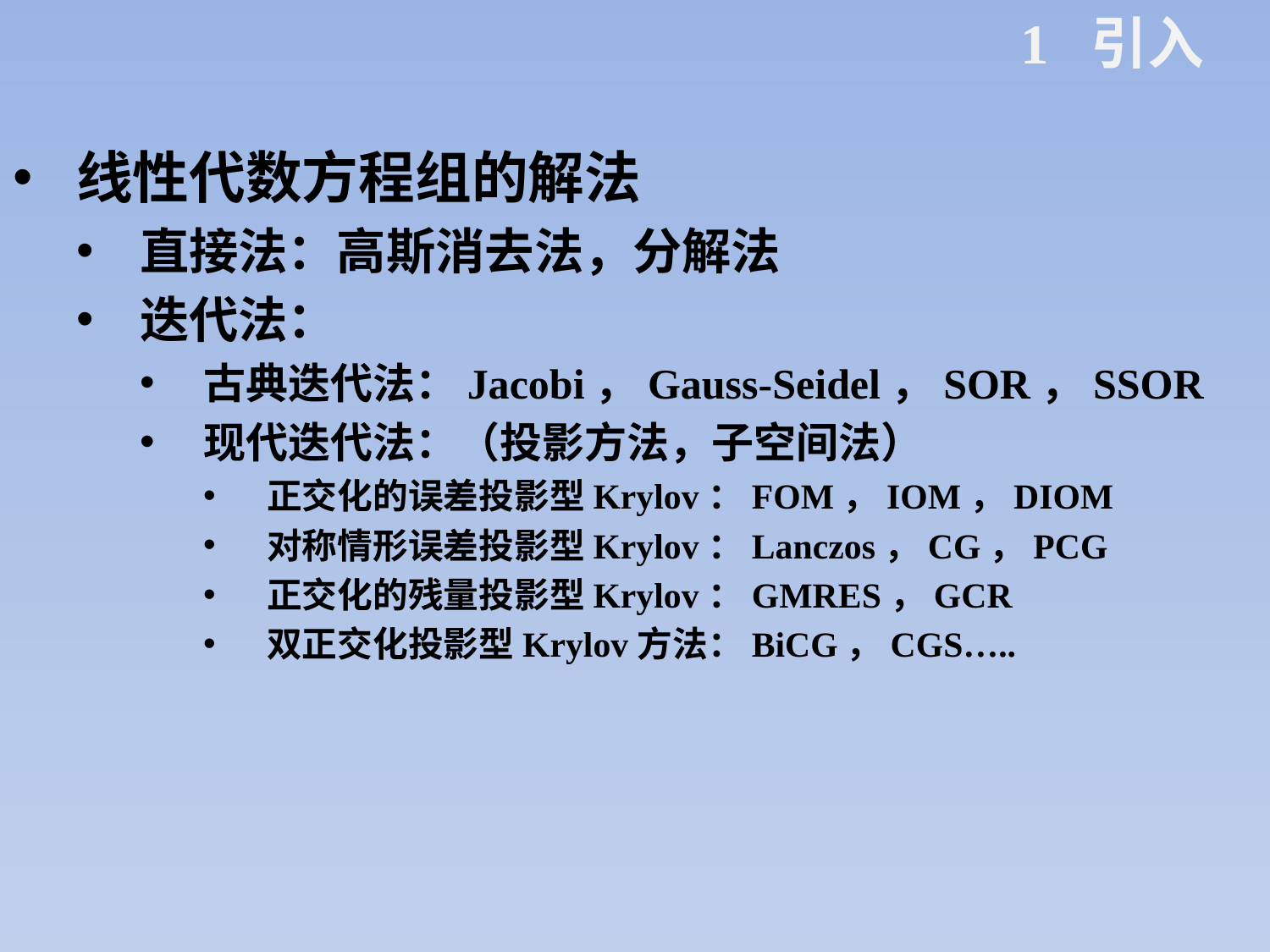

1  引入
线性代数方程组的解法
直接法：高斯消去法，分解法
迭代法：
古典迭代法：Jacobi，Gauss-Seidel，SOR，SSOR
现代迭代法：（投影方法，子空间法）
正交化的误差投影型Krylov：FOM，IOM，DIOM
对称情形误差投影型Krylov：Lanczos，CG，PCG
正交化的残量投影型Krylov：GMRES，GCR
双正交化投影型Krylov方法：BiCG，CGS…..